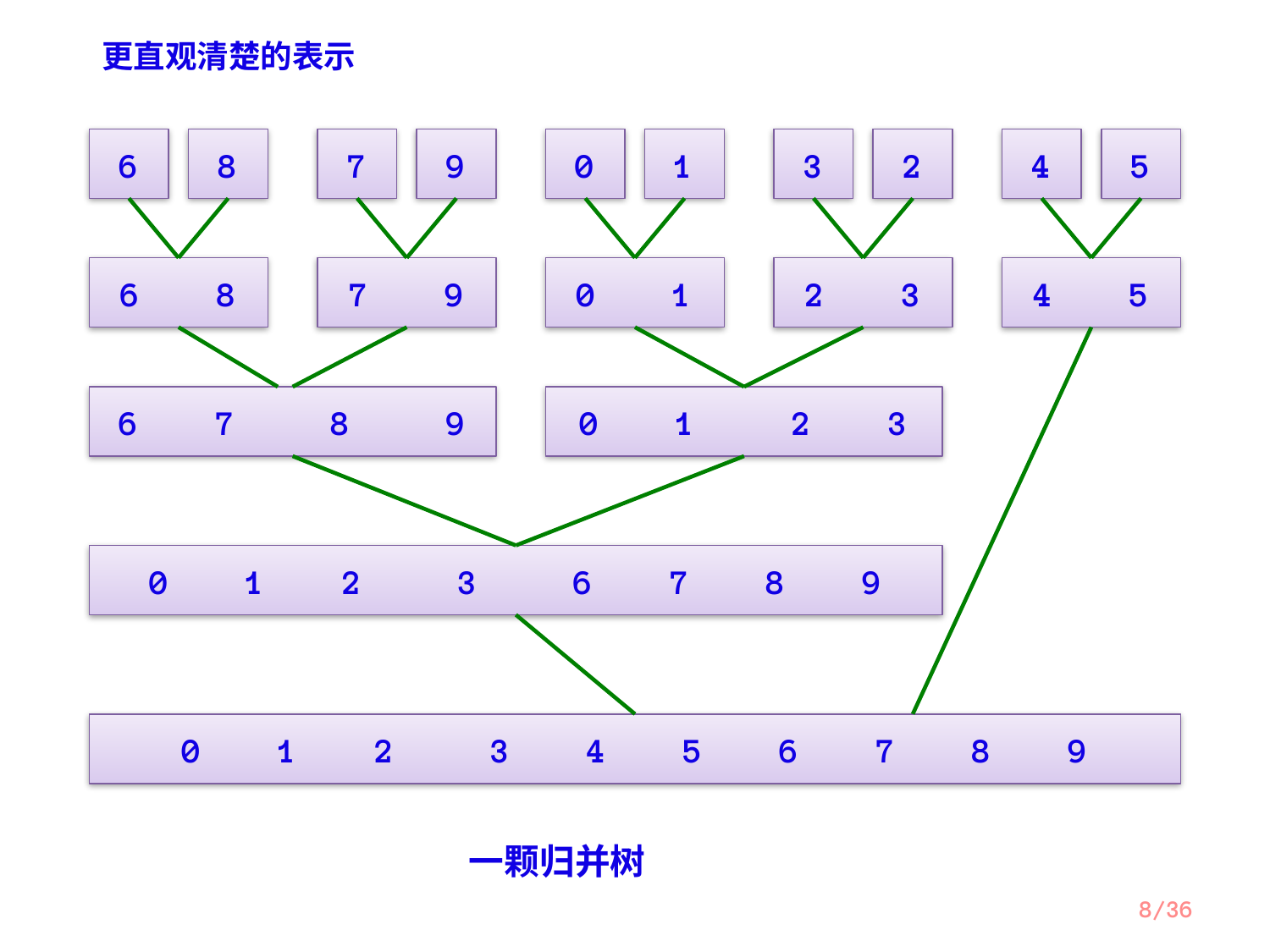

更直观清楚的表示
6
8
7
9
0
1
3
2
4
5
6    8
7    9
0    1
2    3
4    5
6    7     8     9
0    1     2    3
0    1    2     3     6    7    8    9
0    1    2     3    4    5    6    7    8    9
一颗归并树
8/36